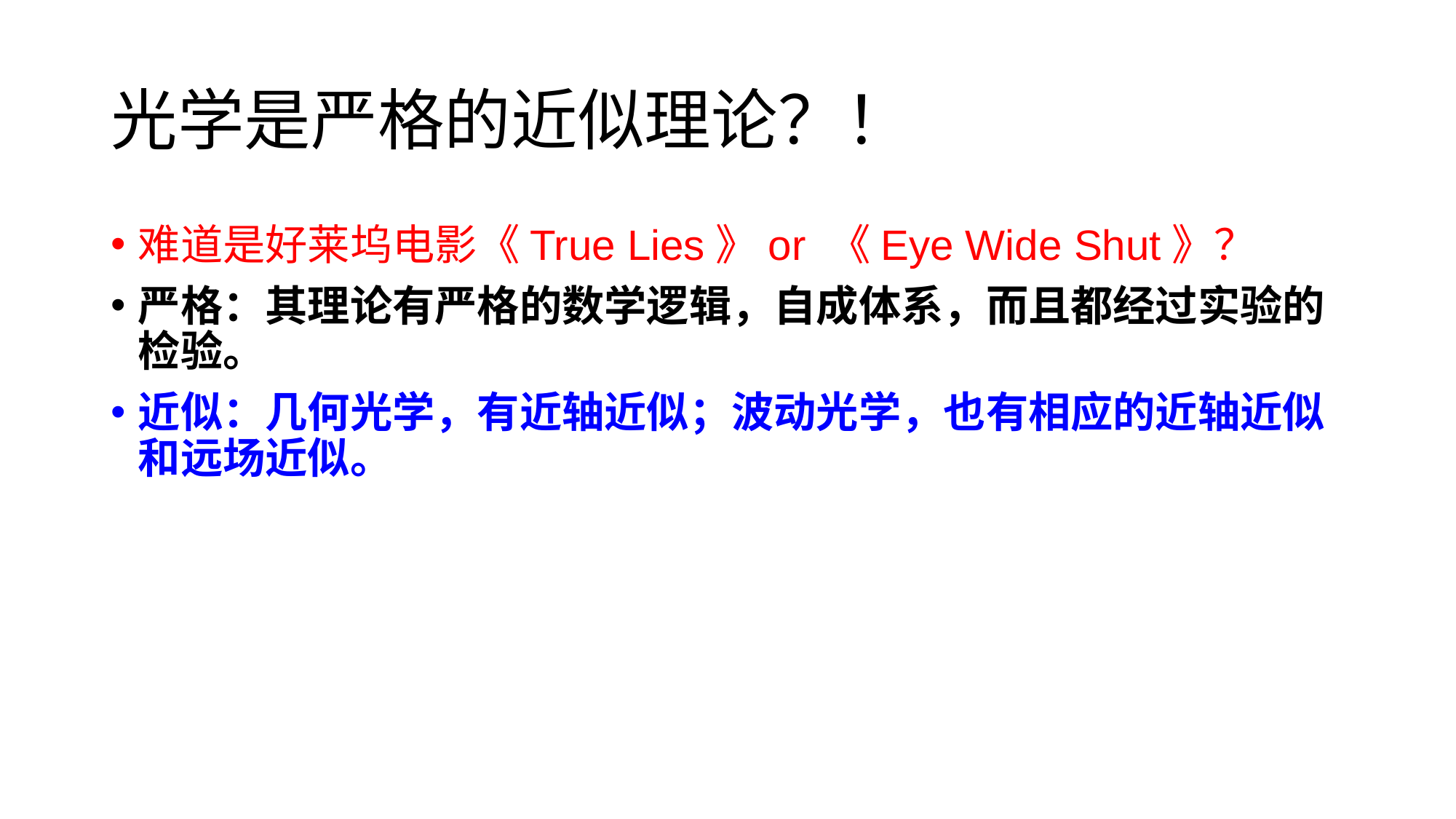

# 光学是严格的近似理论？！
难道是好莱坞电影《True Lies》or 《Eye Wide Shut》？
严格：其理论有严格的数学逻辑，自成体系，而且都经过实验的检验。
近似：几何光学，有近轴近似；波动光学，也有相应的近轴近似和远场近似。